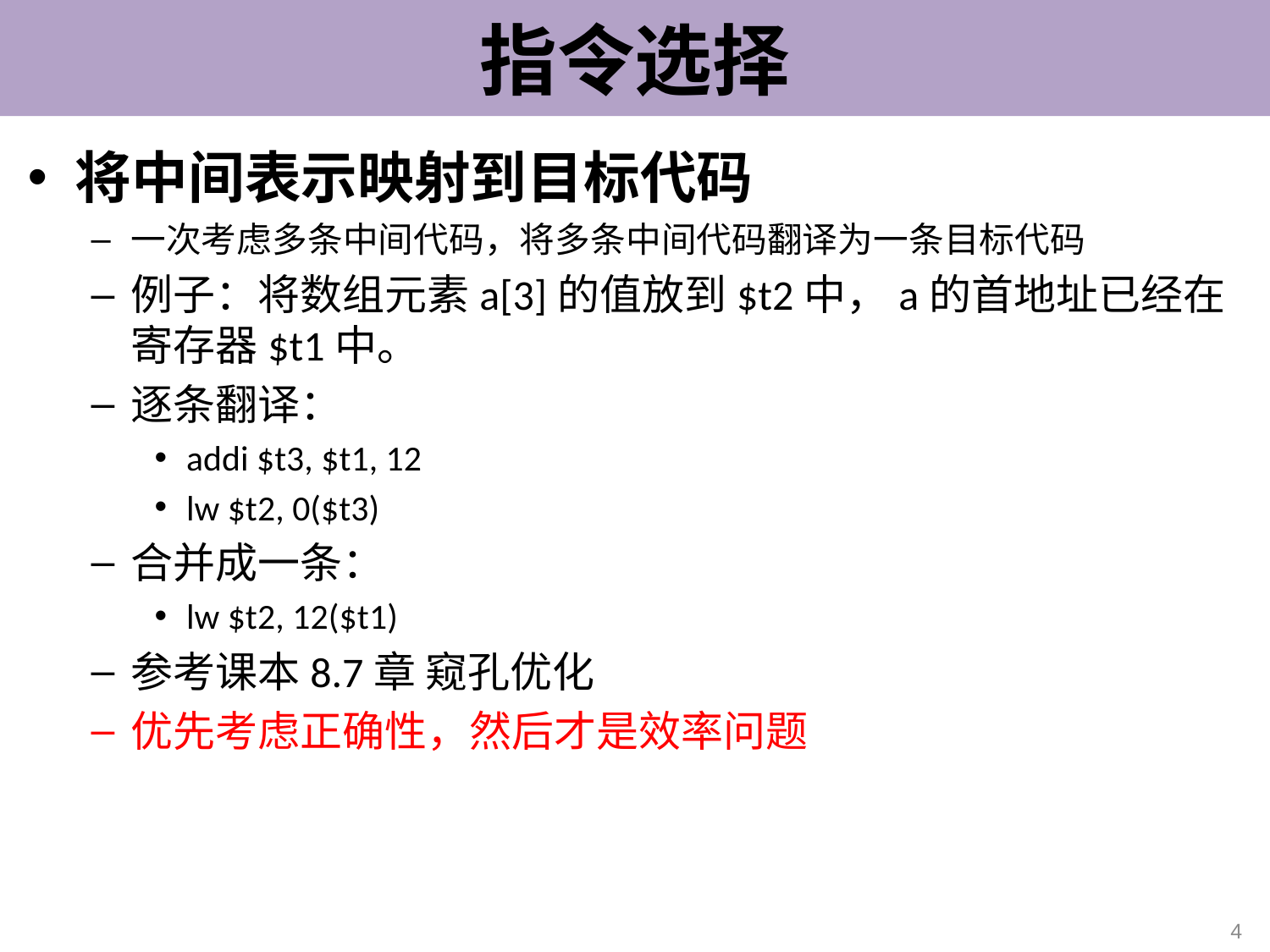

# 指令选择
将中间表示映射到目标代码
一次考虑多条中间代码，将多条中间代码翻译为一条目标代码
例子：将数组元素a[3]的值放到$t2中，a的首地址已经在寄存器$t1中。
逐条翻译：
addi $t3, $t1, 12
lw $t2, 0($t3)
合并成一条：
lw $t2, 12($t1)
参考课本8.7章 窥孔优化
优先考虑正确性，然后才是效率问题

4